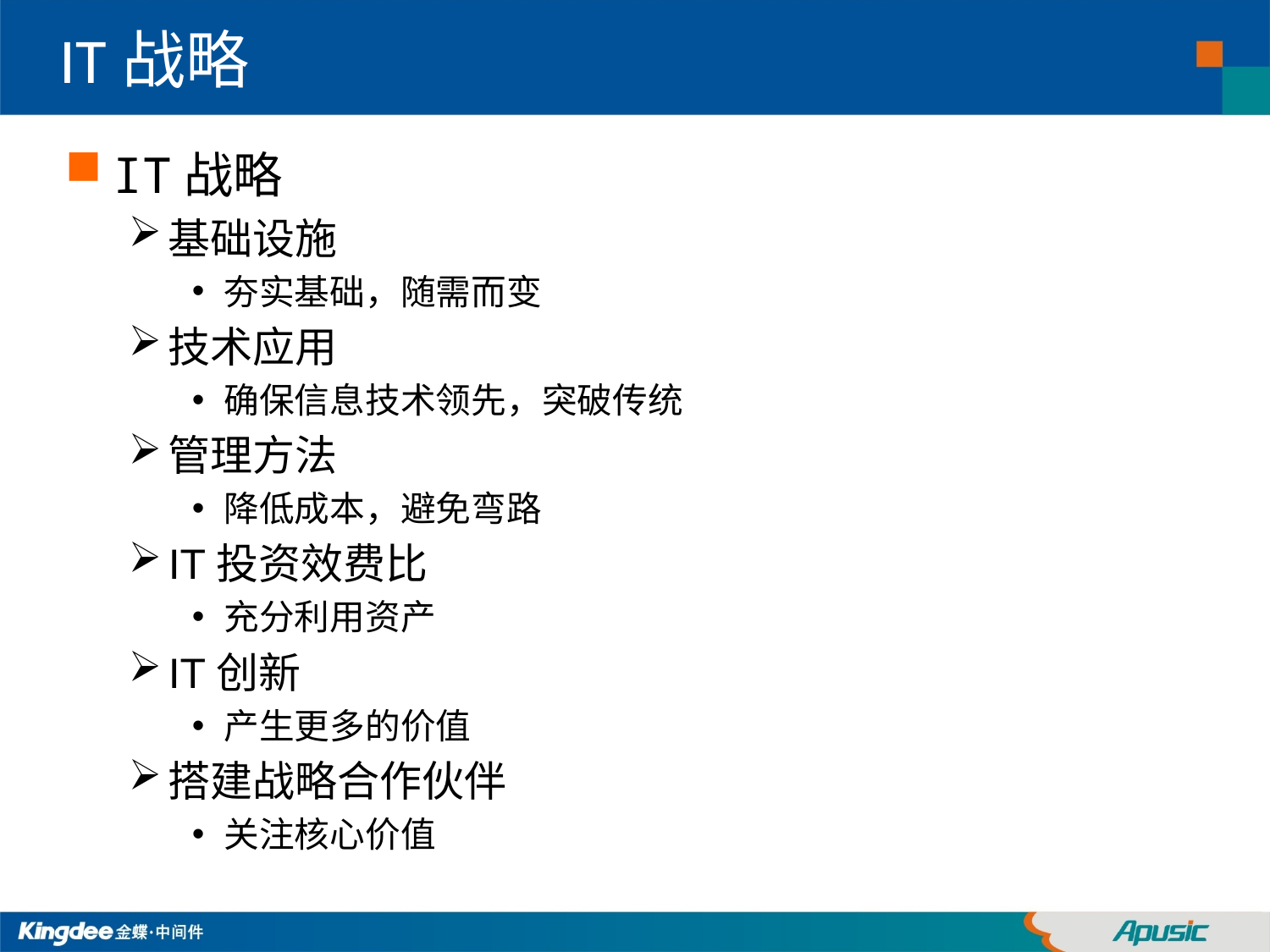

# IT战略
IT战略
基础设施
夯实基础，随需而变
技术应用
确保信息技术领先，突破传统
管理方法
降低成本，避免弯路
IT投资效费比
充分利用资产
IT创新
产生更多的价值
搭建战略合作伙伴
关注核心价值